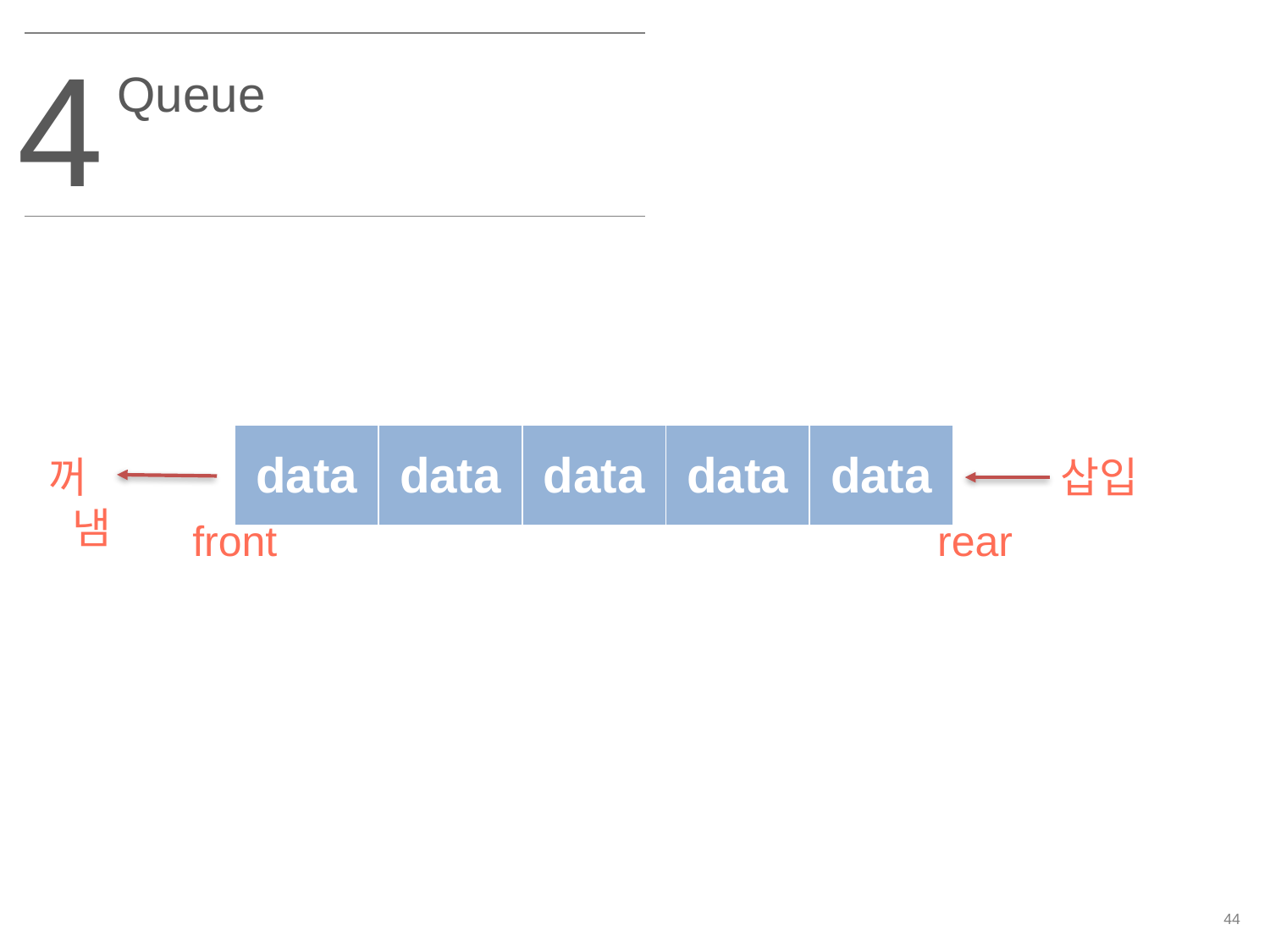

4
Queue
| data | data | data | data | data |
| --- | --- | --- | --- | --- |
꺼냄
삽입
front
rear